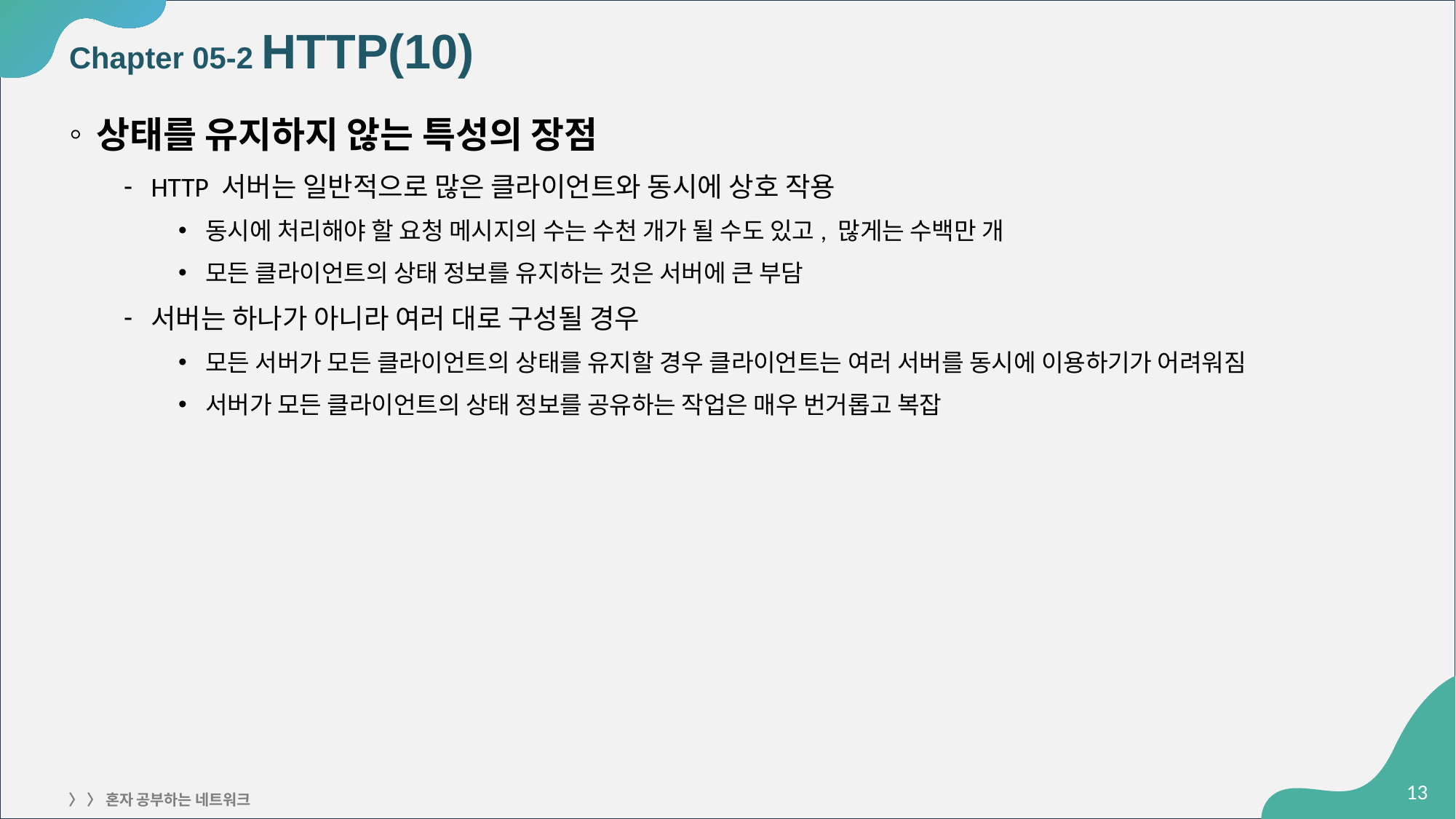

# Chapter 05-2 HTTP(10)
상태를 유지하지 않는 특성의 장점
HTTP 서버는 일반적으로 많은 클라이언트와 동시에 상호 작용
동시에 처리해야 할 요청 메시지의 수는 수천 개가 될 수도 있고, 많게는 수백만 개
모든 클라이언트의 상태 정보를 유지하는 것은 서버에 큰 부담
서버는 하나가 아니라 여러 대로 구성될 경우
모든 서버가 모든 클라이언트의 상태를 유지할 경우 클라이언트는 여러 서버를 동시에 이용하기가 어려워짐
서버가 모든 클라이언트의 상태 정보를 공유하는 작업은 매우 번거롭고 복잡

13
〉 〉 혼자 공부하는 네트워크